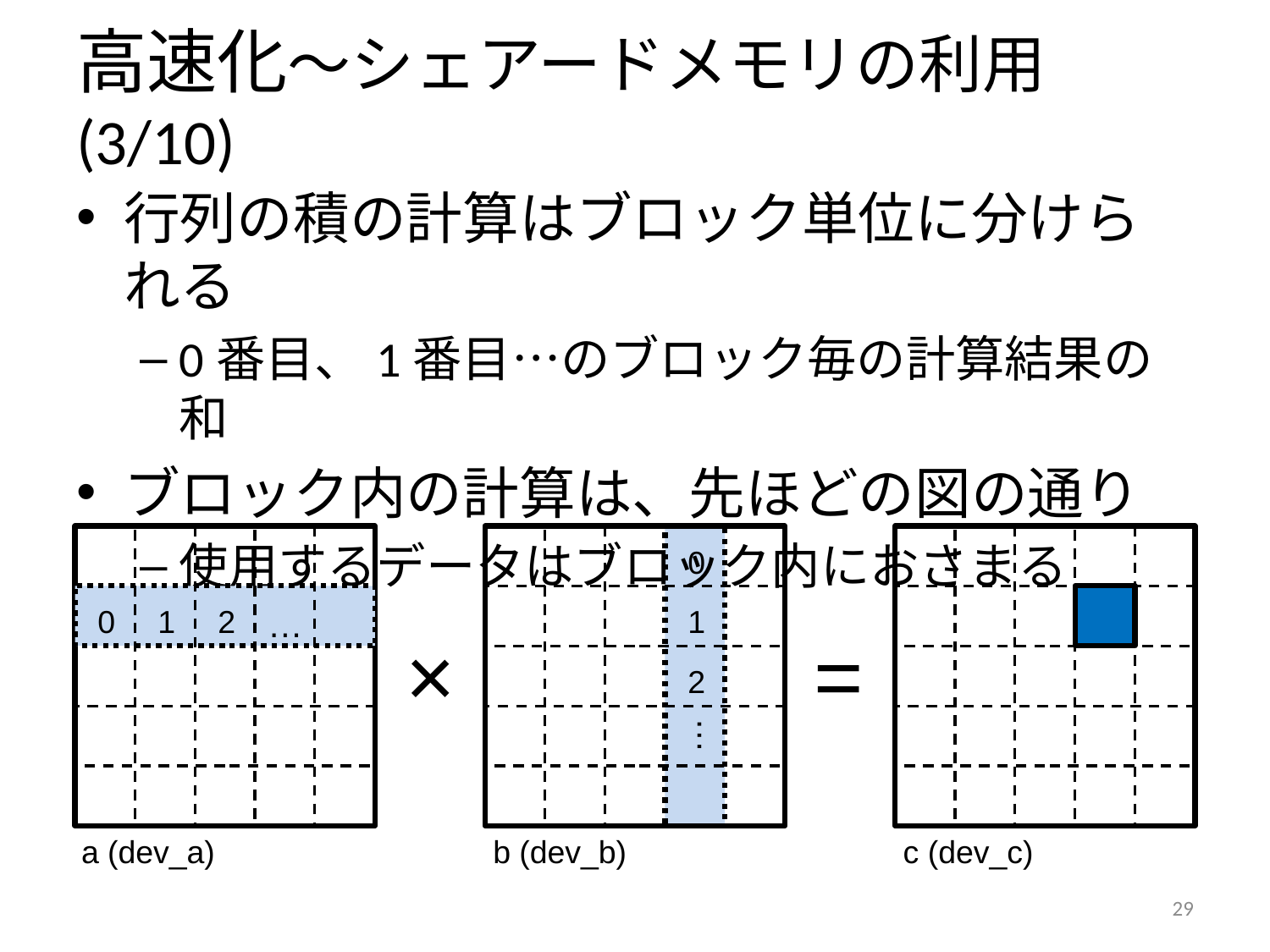

# 高速化～シェアードメモリの利用 (3/10)
行列の積の計算はブロック単位に分けられる
0番目、1番目…のブロック毎の計算結果の和
ブロック内の計算は、先ほどの図の通り
使用するデータはブロック内におさまる

0

0
1
2
…
1
×
=
2

…

a (dev_a)
b (dev_b)
c (dev_c)
29